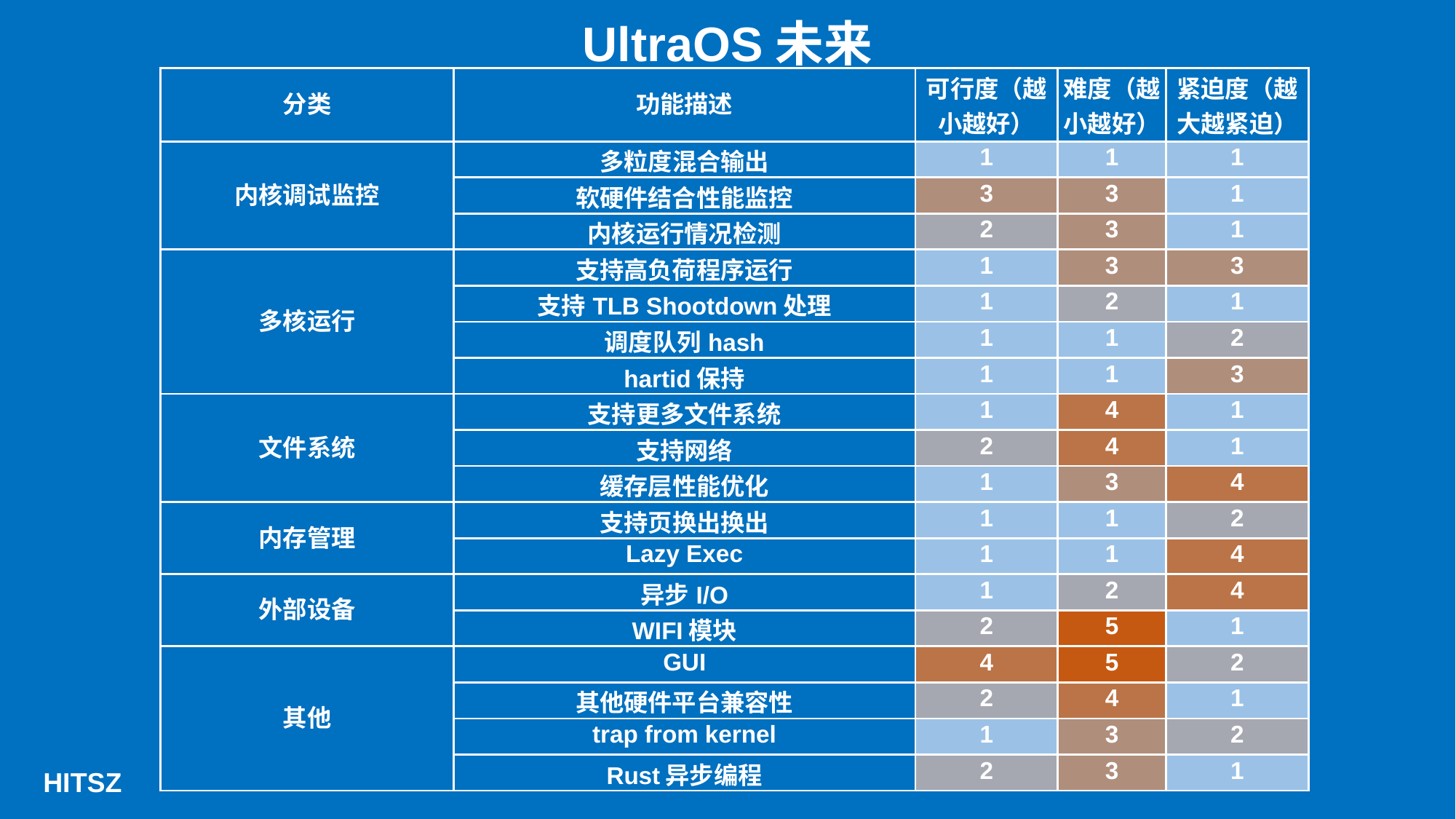

UltraOS未来
| 分类 | 功能描述 | 可行度（越小越好） | 难度（越小越好） | 紧迫度（越大越紧迫） |
| --- | --- | --- | --- | --- |
| 内核调试监控 | 多粒度混合输出 | 1 | 1 | 1 |
|  | 软硬件结合性能监控 | 3 | 3 | 1 |
|  | 内核运行情况检测 | 2 | 3 | 1 |
| 多核运行 | 支持高负荷程序运行 | 1 | 3 | 3 |
|  | 支持TLB Shootdown处理 | 1 | 2 | 1 |
|  | 调度队列hash | 1 | 1 | 2 |
|  | hartid保持 | 1 | 1 | 3 |
| 文件系统 | 支持更多文件系统 | 1 | 4 | 1 |
|  | 支持网络 | 2 | 4 | 1 |
|  | 缓存层性能优化 | 1 | 3 | 4 |
| 内存管理 | 支持页换出换出 | 1 | 1 | 2 |
|  | Lazy Exec | 1 | 1 | 4 |
| 外部设备 | 异步I/O | 1 | 2 | 4 |
|  | WIFI模块 | 2 | 5 | 1 |
| 其他 | GUI | 4 | 5 | 2 |
|  | 其他硬件平台兼容性 | 2 | 4 | 1 |
|  | trap from kernel | 1 | 3 | 2 |
|  | Rust异步编程 | 2 | 3 | 1 |
HITSZ